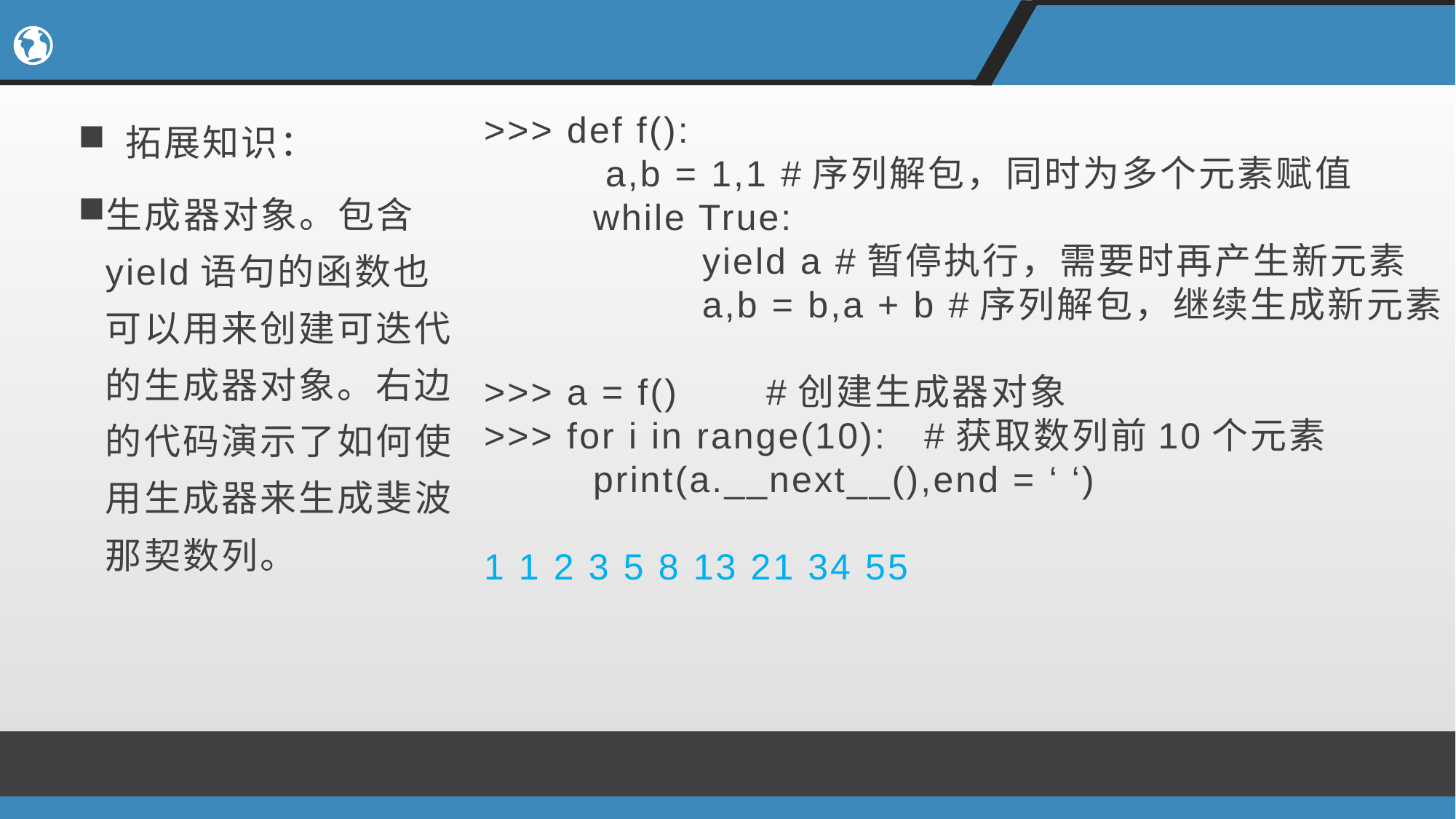

#

 拓展知识：
生成器对象。包含yield语句的函数也可以用来创建可迭代的生成器对象。右边的代码演示了如何使用生成器来生成斐波那契数列。

>>> def f():
	 a,b = 1,1 #序列解包，同时为多个元素赋值
	while True:
		yield a #暂停执行，需要时再产生新元素
		a,b = b,a + b #序列解包，继续生成新元素

>>> a = f()       #创建生成器对象
>>> for i in range(10):   #获取数列前10个元素
	print(a.__next__(),end = ‘ ‘)

1 1 2 3 5 8 13 21 34 55